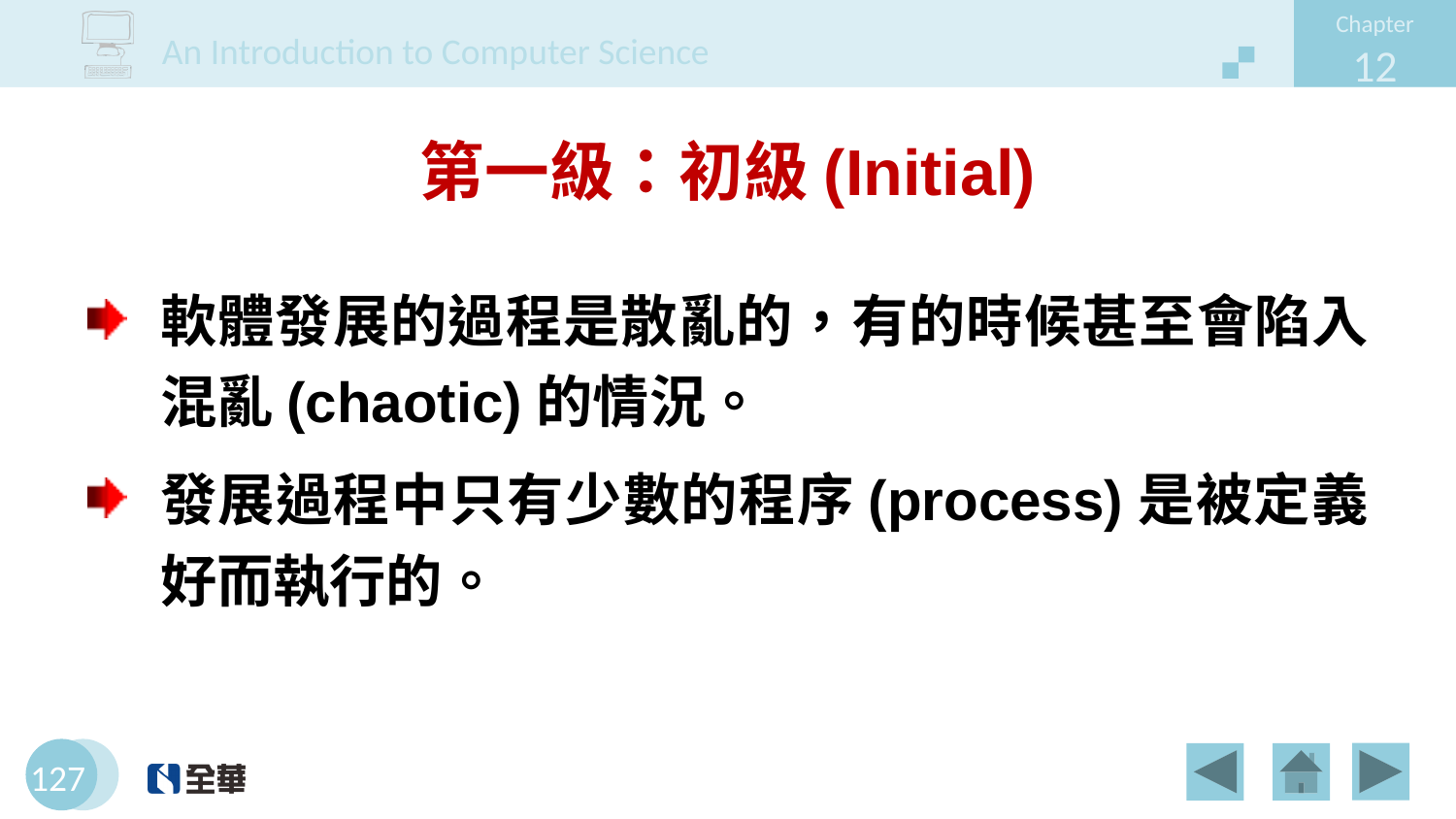

# 第一級：初級(Initial)
軟體發展的過程是散亂的，有的時候甚至會陷入混亂(chaotic)的情況。
發展過程中只有少數的程序(process)是被定義好而執行的。